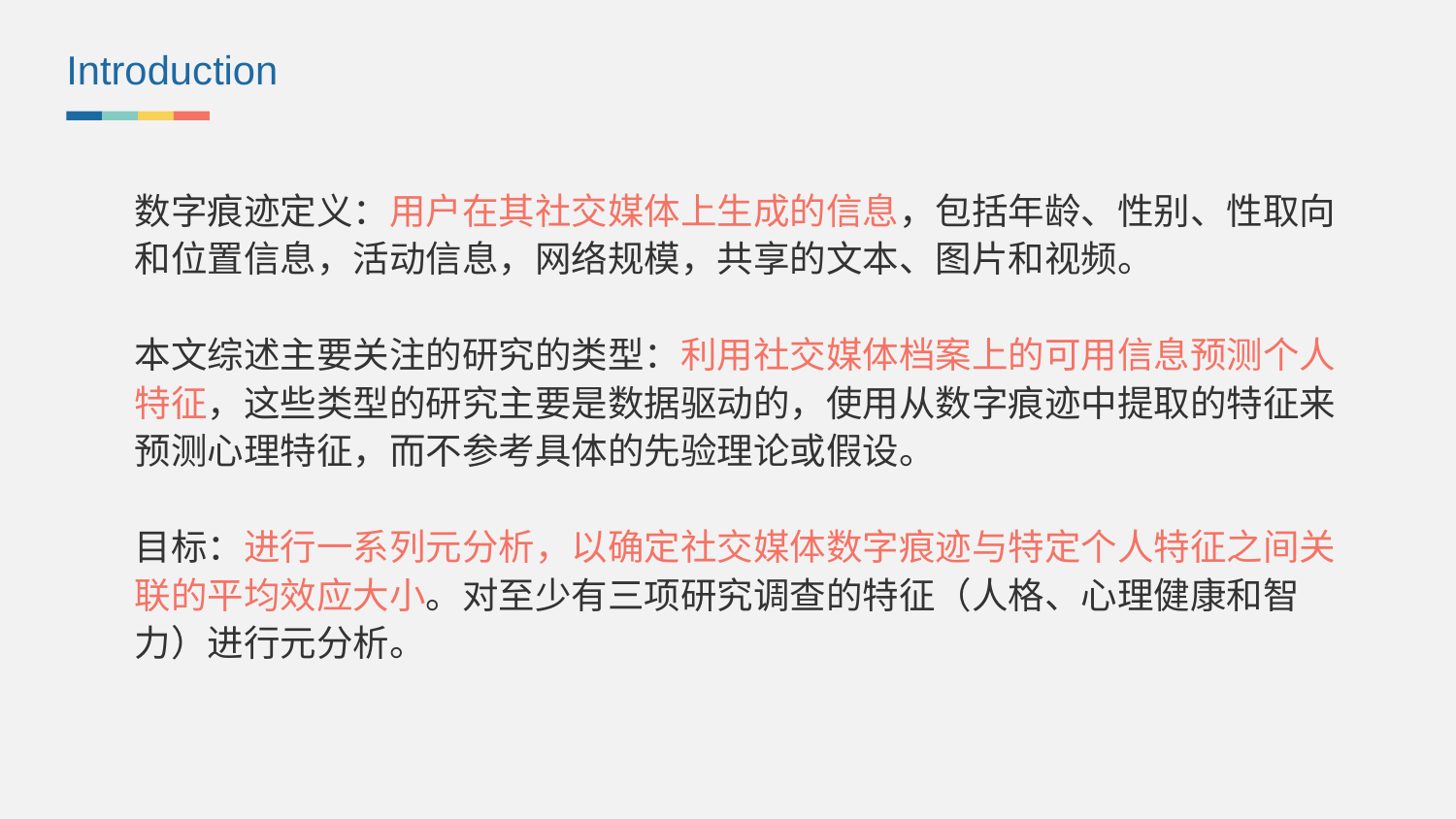

Introduction

数字痕迹定义：用户在其社交媒体上生成的信息，包括年龄、性别、性取向和位置信息，活动信息，网络规模，共享的文本、图片和视频。

本文综述主要关注的研究的类型：利用社交媒体档案上的可用信息预测个人特征，这些类型的研究主要是数据驱动的，使用从数字痕迹中提取的特征来预测心理特征，而不参考具体的先验理论或假设。

目标：进行一系列元分析，以确定社交媒体数字痕迹与特定个人特征之间关联的平均效应大小。对至少有三项研究调查的特征（人格、心理健康和智力）进行元分析。